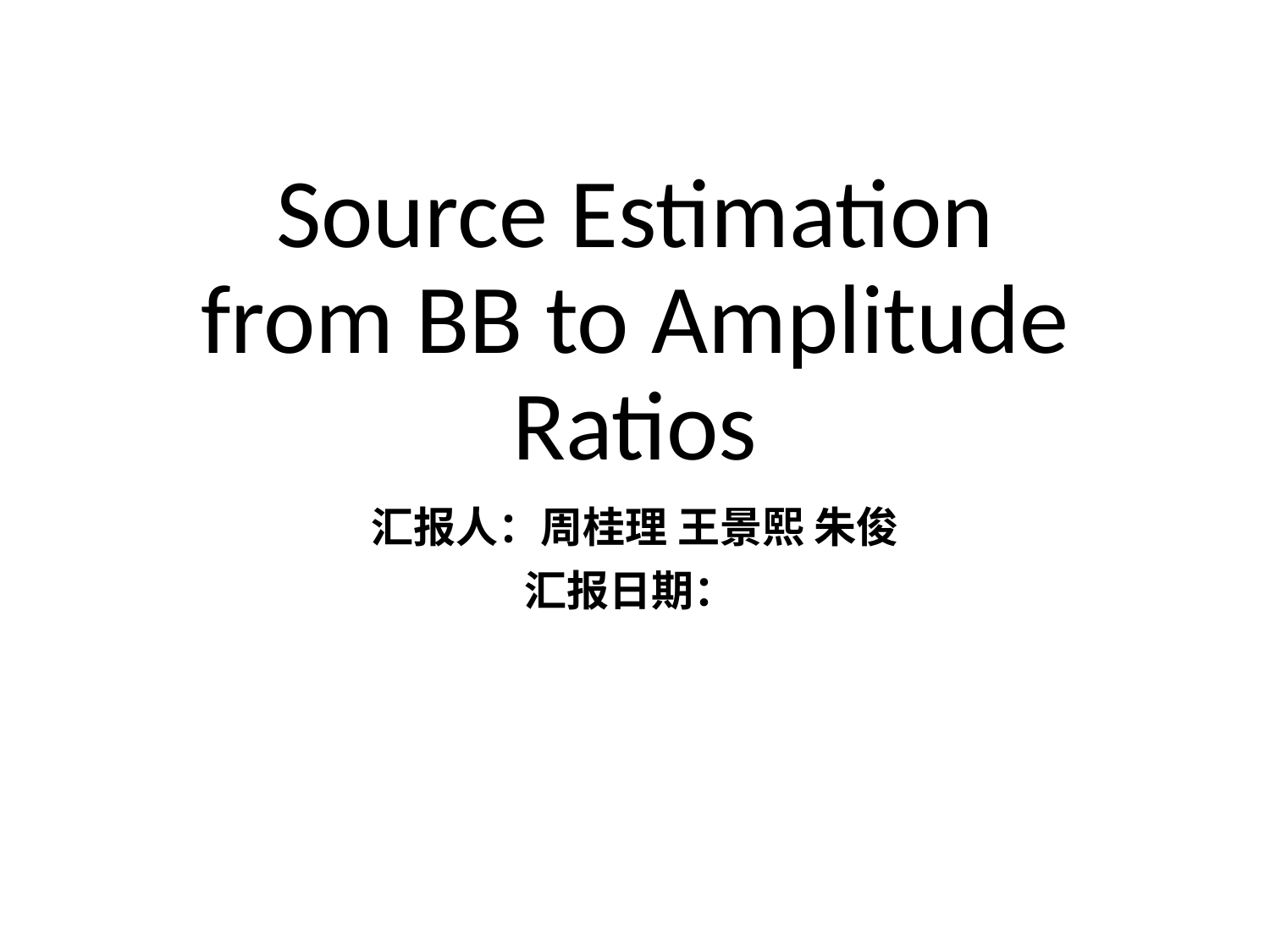

# Source Estimation from BB to Amplitude Ratios
汇报人：周桂理 王景熙 朱俊
汇报日期：